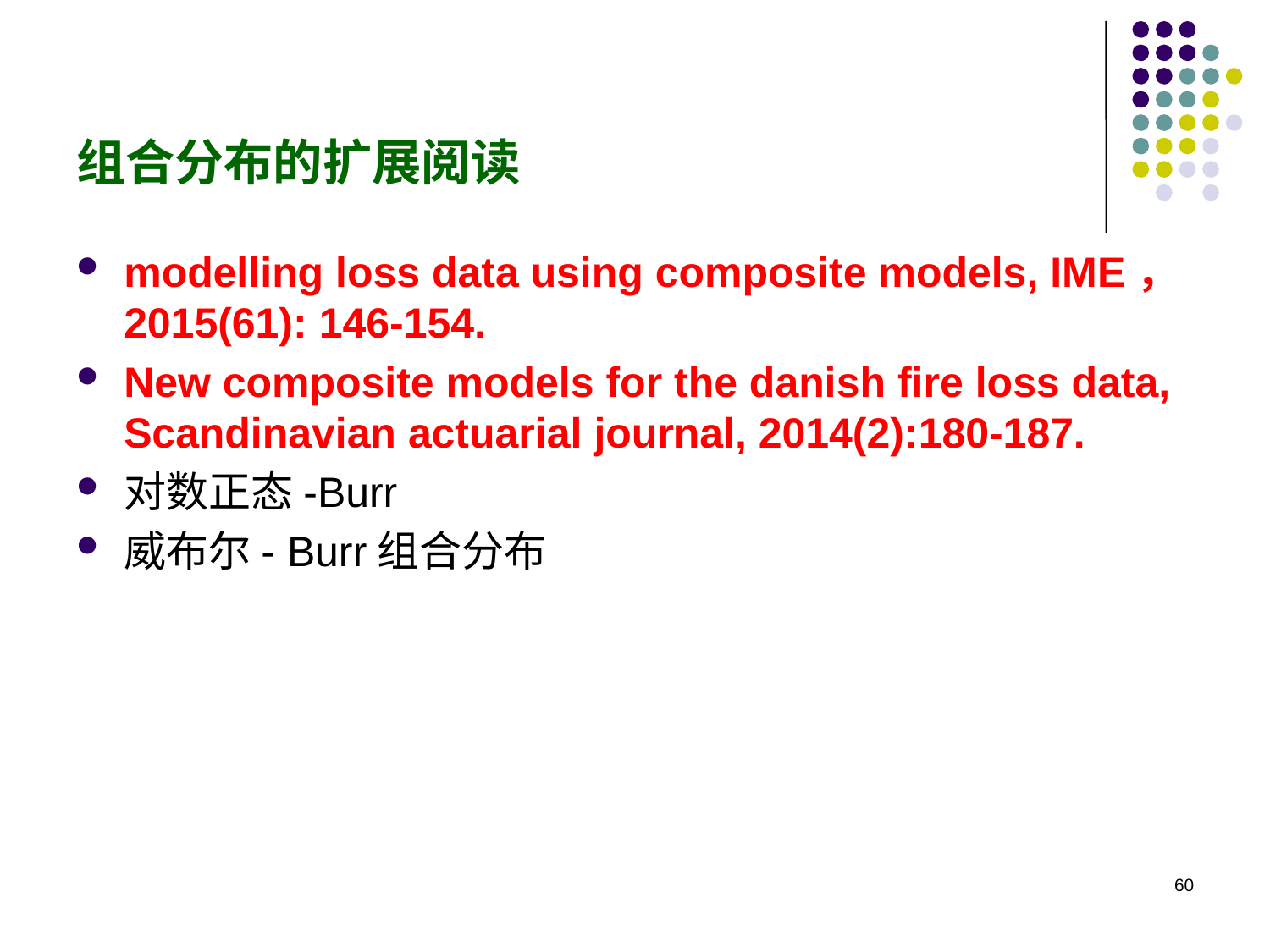

# 组合分布的扩展阅读
modelling loss data using composite models, IME，2015(61): 146-154.
New composite models for the danish fire loss data, Scandinavian actuarial journal, 2014(2):180-187.
对数正态-Burr
威布尔- Burr组合分布
60